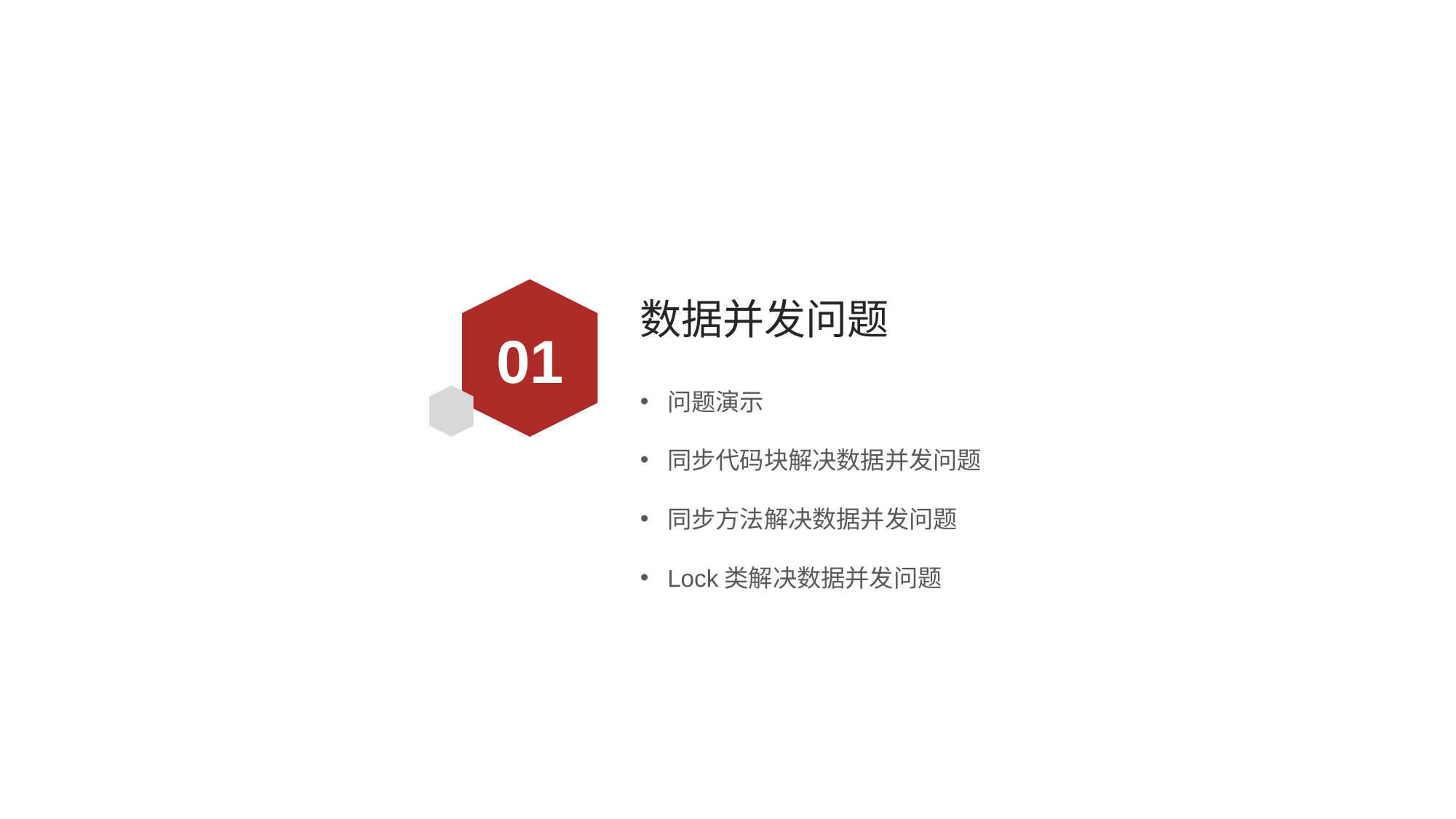

# 数据并发问题
01
问题演示
同步代码块解决数据并发问题
同步方法解决数据并发问题
Lock类解决数据并发问题